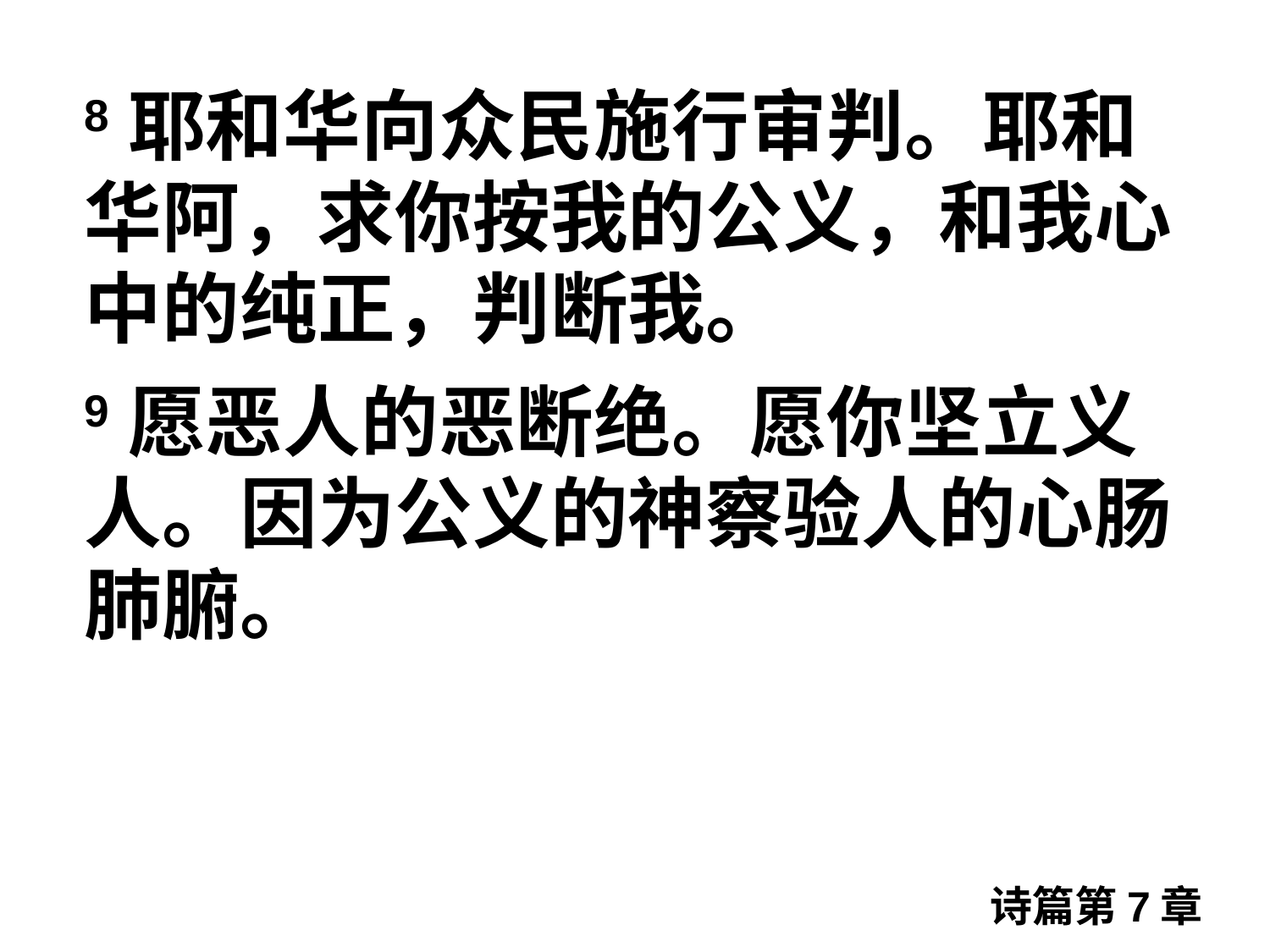

8耶和华向众民施行审判。耶和华阿，求你按我的公义，和我心中的纯正，判断我。
9愿恶人的恶断绝。愿你坚立义人。因为公义的神察验人的心肠肺腑。
诗篇第7章